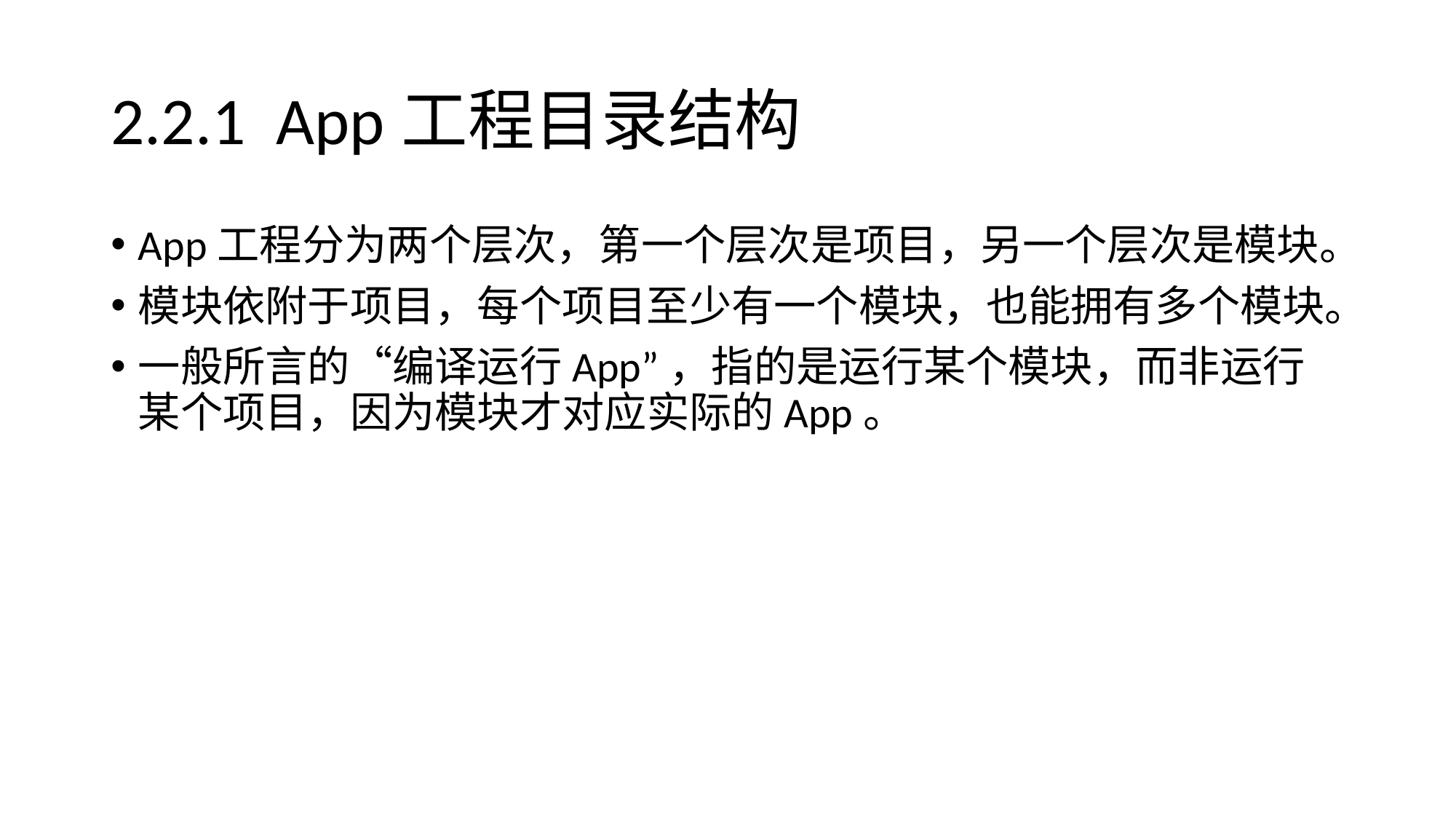

# 2.2.1  App工程目录结构
App工程分为两个层次，第一个层次是项目，另一个层次是模块。
模块依附于项目，每个项目至少有一个模块，也能拥有多个模块。
一般所言的“编译运行App”，指的是运行某个模块，而非运行某个项目，因为模块才对应实际的App。